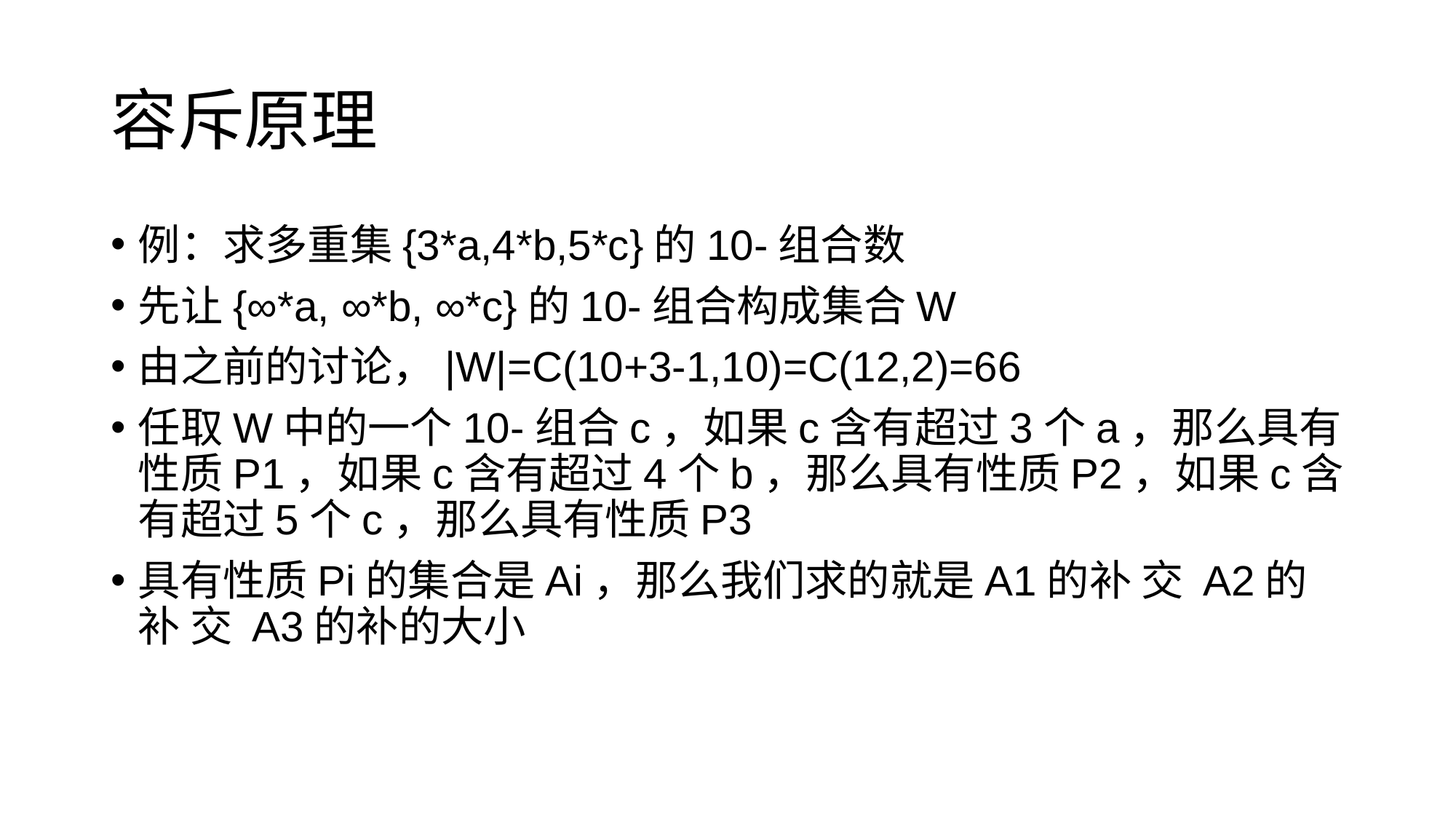

# 容斥原理
例：求多重集{3*a,4*b,5*c}的10-组合数
先让{∞*a, ∞*b, ∞*c}的10-组合构成集合W
由之前的讨论，|W|=C(10+3-1,10)=C(12,2)=66
任取W中的一个10-组合c，如果c含有超过3个a，那么具有性质P1，如果c含有超过4个b，那么具有性质P2，如果c含有超过5个c，那么具有性质P3
具有性质Pi的集合是Ai，那么我们求的就是A1的补 交 A2的补 交 A3的补的大小